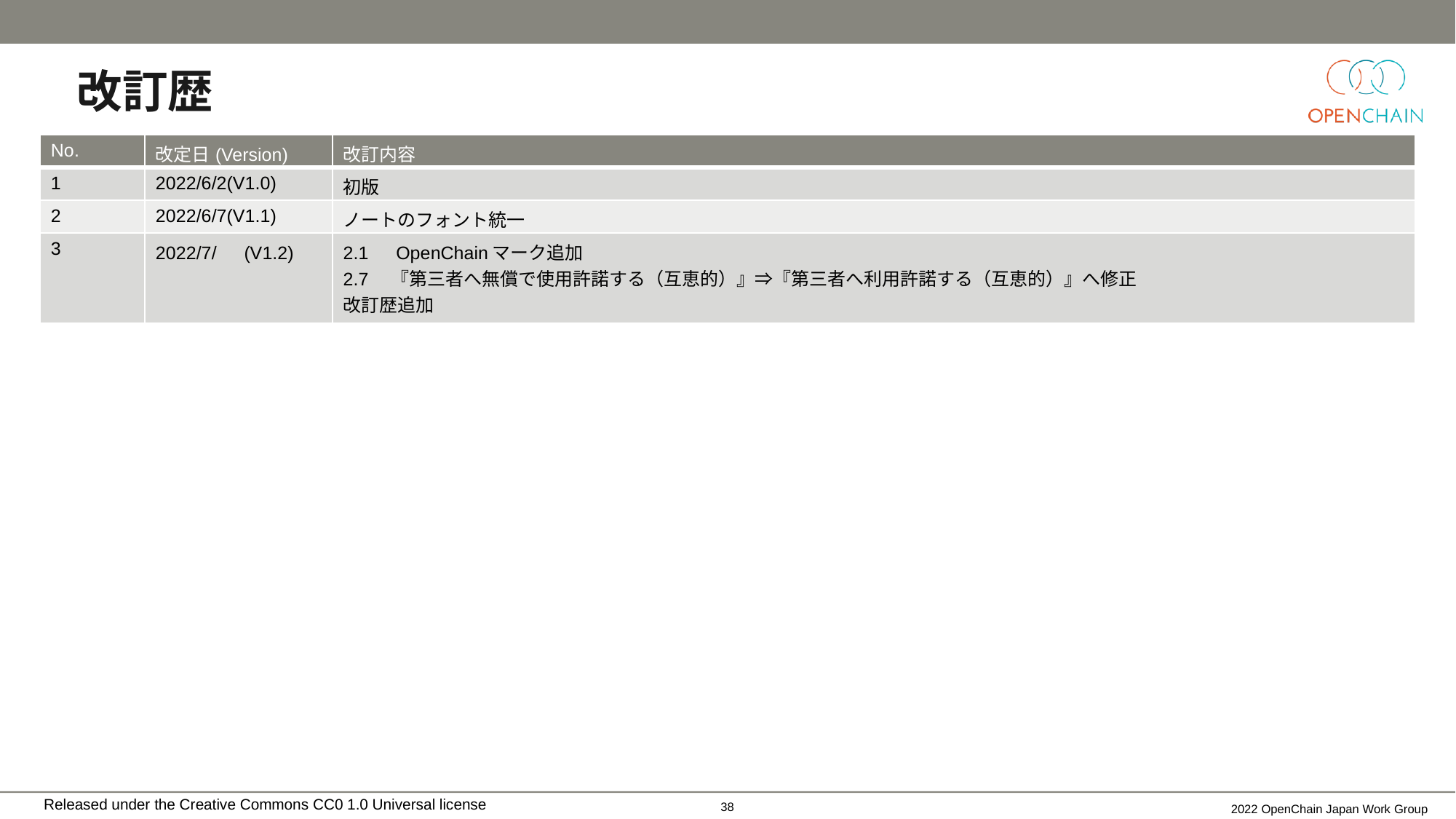

改訂歴
| No. | 改定日(Version) | 改訂内容 |
| --- | --- | --- |
| 1 | 2022/6/2(V1.0) | 初版 |
| 2 | 2022/6/7(V1.1) | ノートのフォント統一 |
| 3 | 2022/7/　(V1.2) | 2.1　OpenChainマーク追加 2.7　『第三者へ無償で使用許諾する（互恵的）』⇒『第三者へ利用許諾する（互恵的）』へ修正 改訂歴追加 |
38